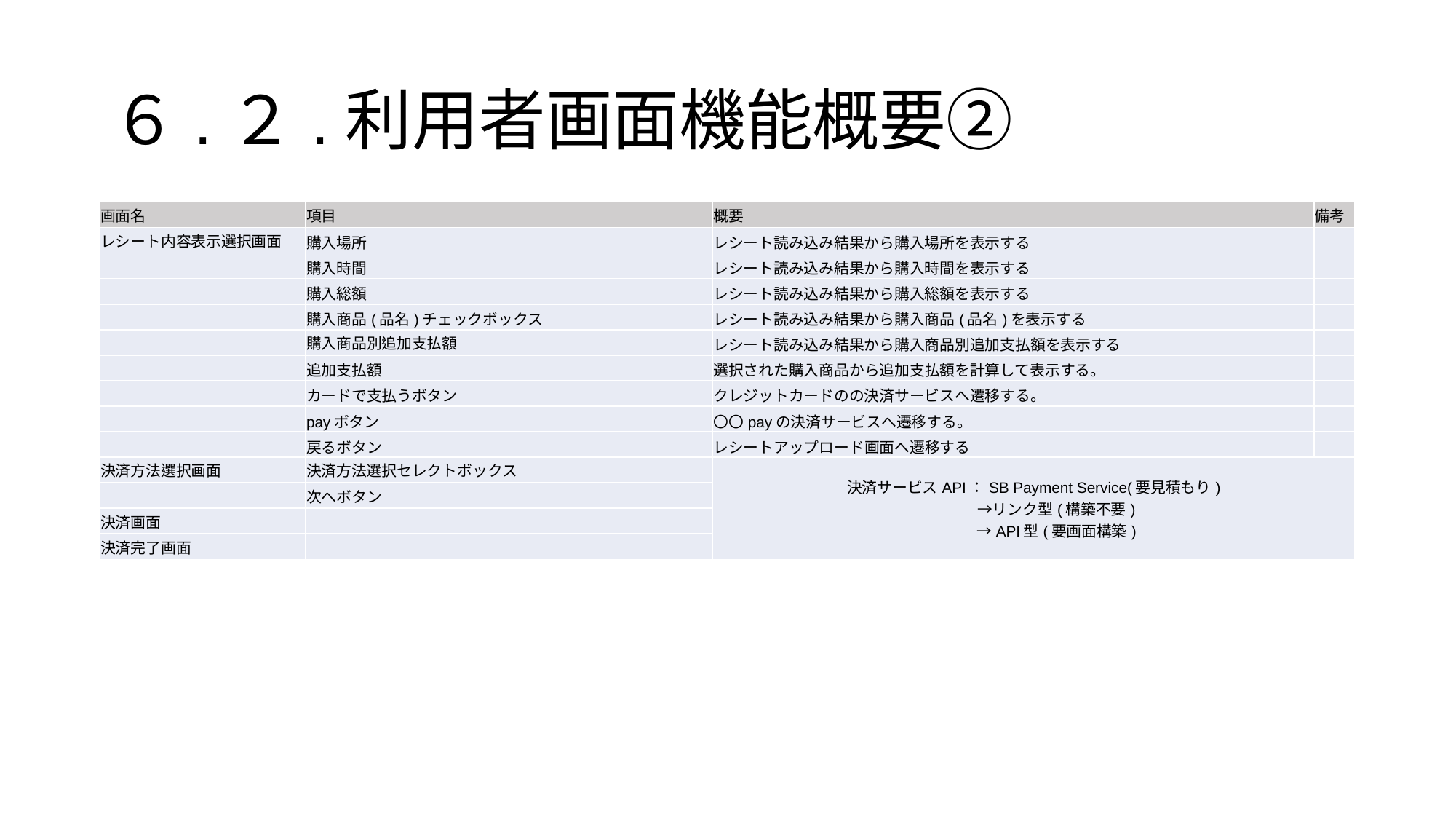

# ６.２.利用者画面機能概要②
| 画面名 | 項目 | 概要 | 備考 |
| --- | --- | --- | --- |
| レシート内容表示選択画面 | 購入場所 | レシート読み込み結果から購入場所を表示する |  |
|  | 購入時間 | レシート読み込み結果から購入時間を表示する |  |
|  | 購入総額 | レシート読み込み結果から購入総額を表示する |  |
|  | 購入商品(品名)チェックボックス | レシート読み込み結果から購入商品(品名)を表示する |  |
|  | 購入商品別追加支払額 | レシート読み込み結果から購入商品別追加支払額を表示する |  |
|  | 追加支払額 | 選択された購入商品から追加支払額を計算して表示する。 |  |
|  | カードで支払うボタン | クレジットカードのの決済サービスへ遷移する。 |  |
|  | payボタン | 〇〇payの決済サービスへ遷移する。 |  |
|  | 戻るボタン | レシートアップロード画面へ遷移する |  |
| 決済方法選択画面 | 決済方法選択セレクトボックス | 決済サービスAPI：SB Payment Service(要見積もり) 　　　→リンク型(構築不要) 　　　→API型(要画面構築) |  |
|  | 次へボタン |  |  |
| 決済画面 |  |  |  |
| 決済完了画面 |  |  |  |